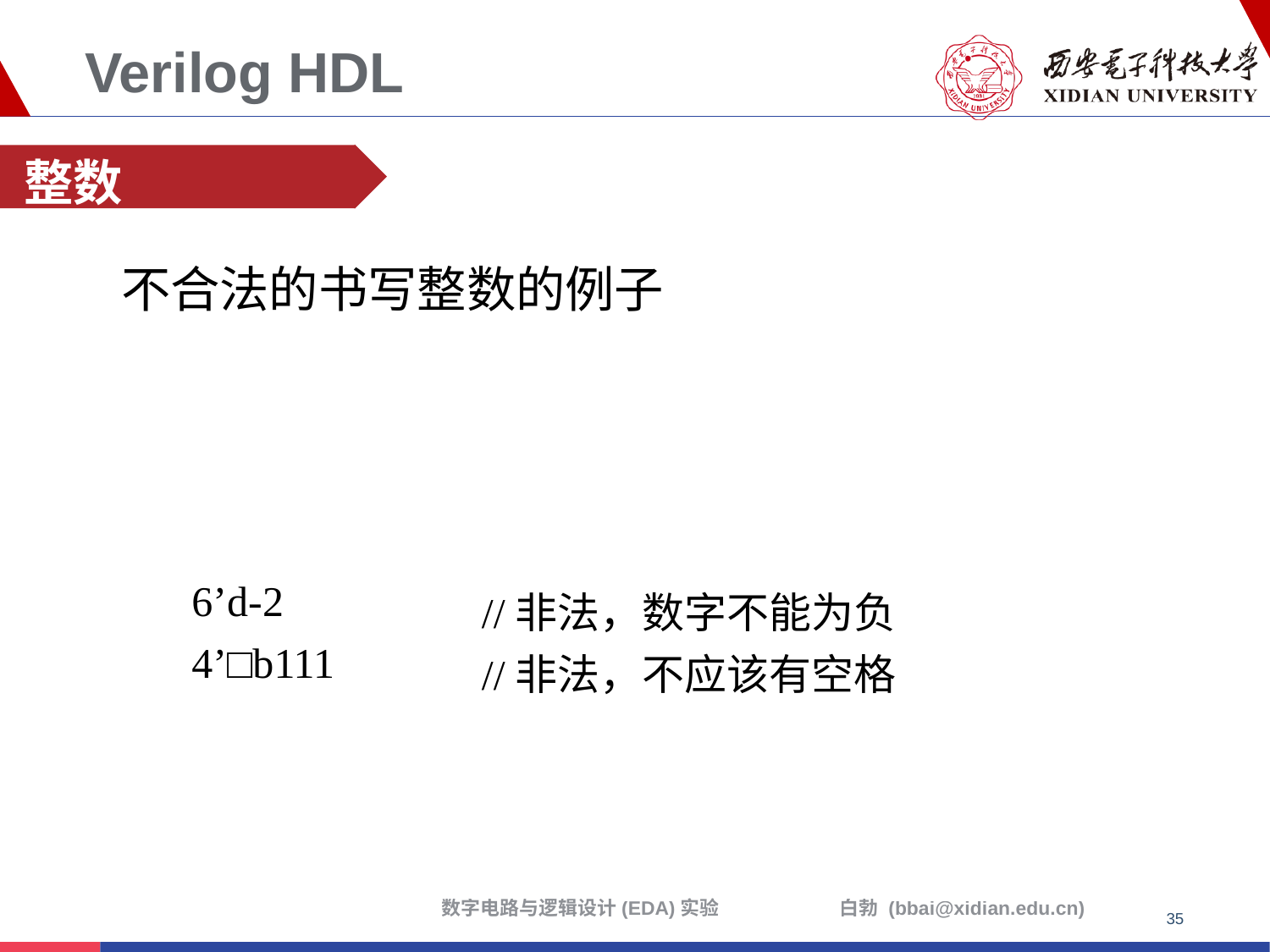

# Verilog HDL
整数
不合法的书写整数的例子

| 6’d-2 | //非法，数字不能为负 |
| --- | --- |
| 4’□b111 | //非法，不应该有空格 |
35